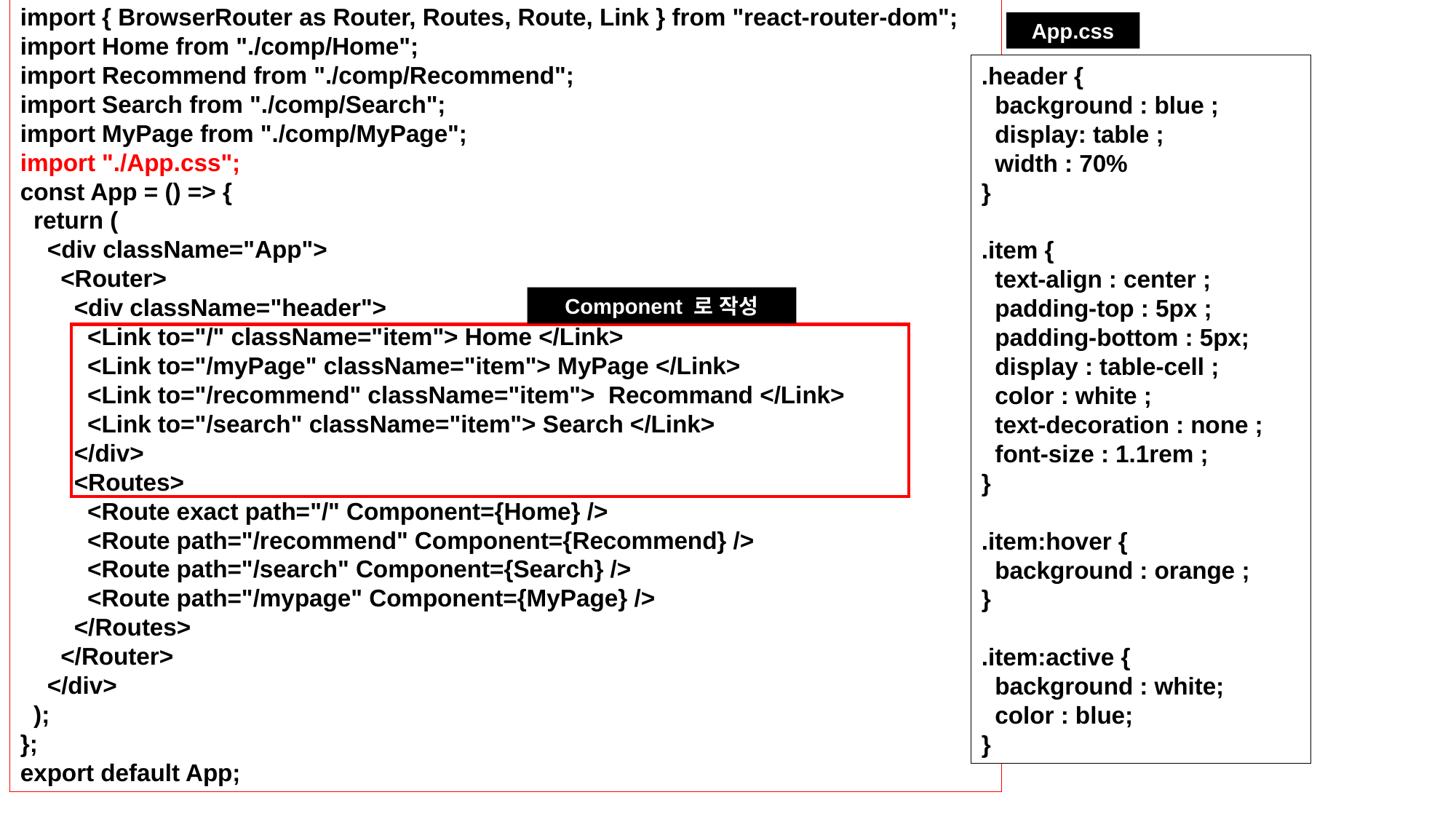

import { BrowserRouter as Router, Routes, Route, Link } from "react-router-dom";
import Home from "./comp/Home";
import Recommend from "./comp/Recommend";
import Search from "./comp/Search";
import MyPage from "./comp/MyPage";
import "./App.css";
const App = () => {
  return (
    <div className="App">
      <Router>
        <div className="header">
          <Link to="/" className="item"> Home </Link>
          <Link to="/myPage" className="item"> MyPage </Link>
          <Link to="/recommend" className="item">  Recommand </Link>
          <Link to="/search" className="item"> Search </Link>
        </div>
        <Routes>
          <Route exact path="/" Component={Home} />
          <Route path="/recommend" Component={Recommend} />
          <Route path="/search" Component={Search} />
          <Route path="/mypage" Component={MyPage} />
        </Routes>
      </Router>
    </div>
  );
};
export default App;
App.css
.header {
  background : blue ;
  display: table ;
  width : 70%
}
.item {
  text-align : center ;
  padding-top : 5px ;
  padding-bottom : 5px;
  display : table-cell ;
  color : white ;
  text-decoration : none ;
  font-size : 1.1rem ;
}
.item:hover {
  background : orange ;
}
.item:active {
  background : white;
  color : blue;
}
Component 로 작성